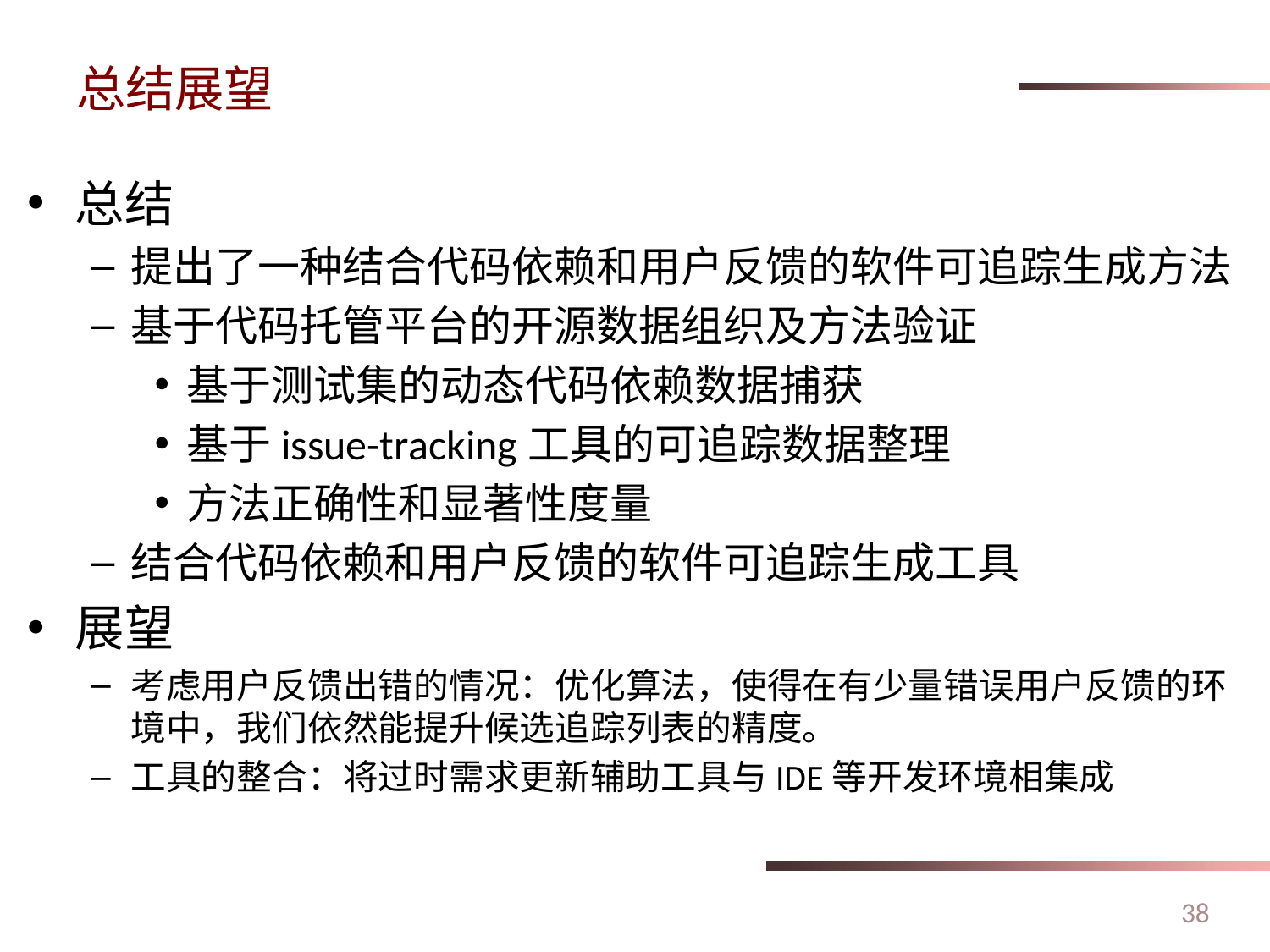

# 总结展望
总结
提出了一种结合代码依赖和用户反馈的软件可追踪生成方法
基于代码托管平台的开源数据组织及方法验证
基于测试集的动态代码依赖数据捕获
基于issue-tracking工具的可追踪数据整理
方法正确性和显著性度量
结合代码依赖和用户反馈的软件可追踪生成工具
展望
考虑用户反馈出错的情况：优化算法，使得在有少量错误用户反馈的环境中，我们依然能提升候选追踪列表的精度。
工具的整合：将过时需求更新辅助工具与IDE等开发环境相集成

38